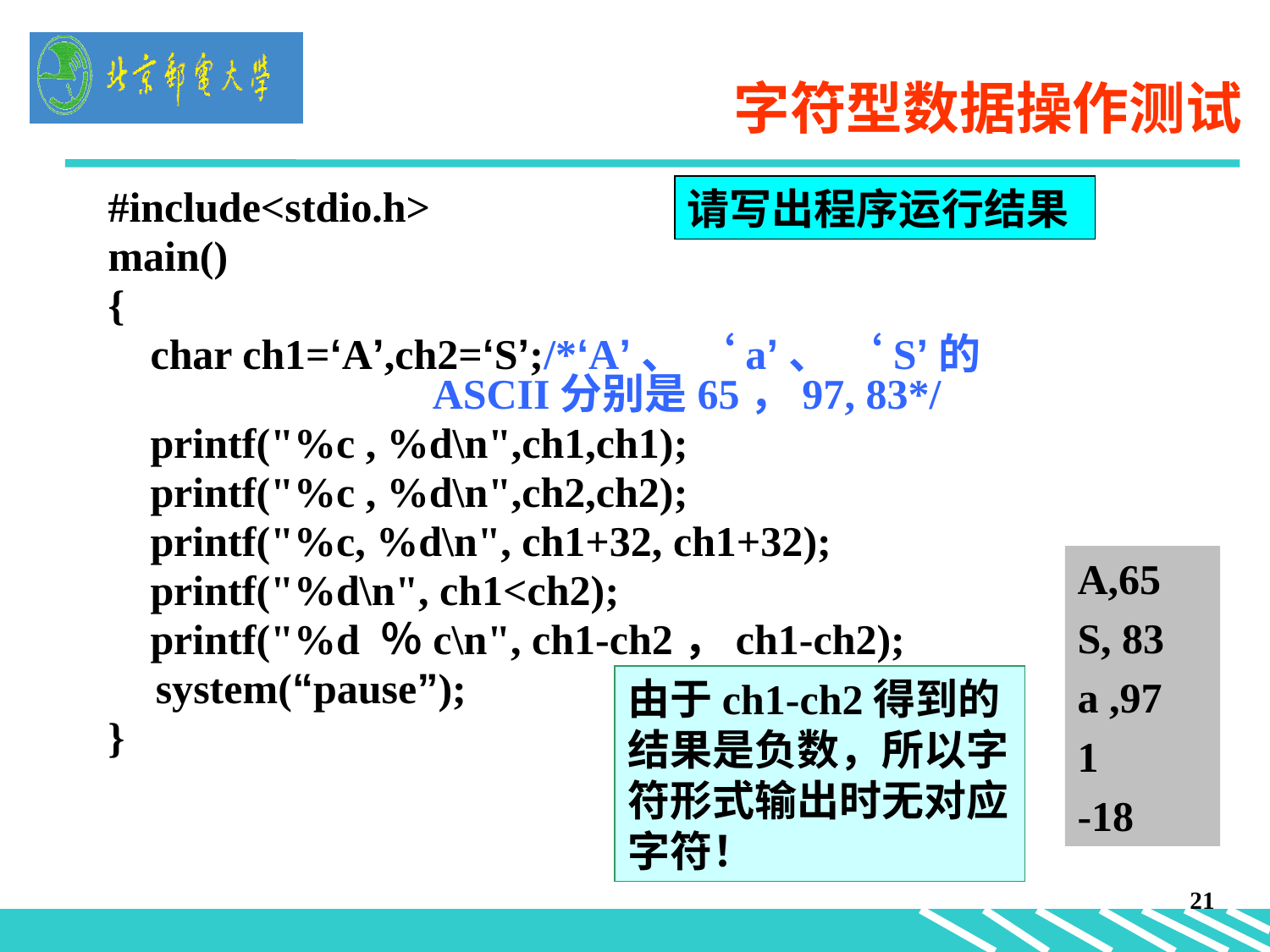

# 字符型数据操作测试
请写出程序运行结果
#include<stdio.h>
main()
{
    char ch1=‘A’,ch2=‘S’;/*‘A’、 ‘a’、 ‘S’的 	                                             ASCII分别是65，97, 83*/
    printf("%c , %d\n",ch1,ch1);
    printf("%c , %d\n",ch2,ch2);
    printf("%c, %d\n", ch1+32, ch1+32);
    printf("%d\n", ch1<ch2);
    printf("%d ％c\n", ch1-ch2，ch1-ch2);
	system(“pause”);
}
A,65
S, 83
a ,97
1
-18
由于ch1-ch2得到的结果是负数，所以字符形式输出时无对应字符！
21